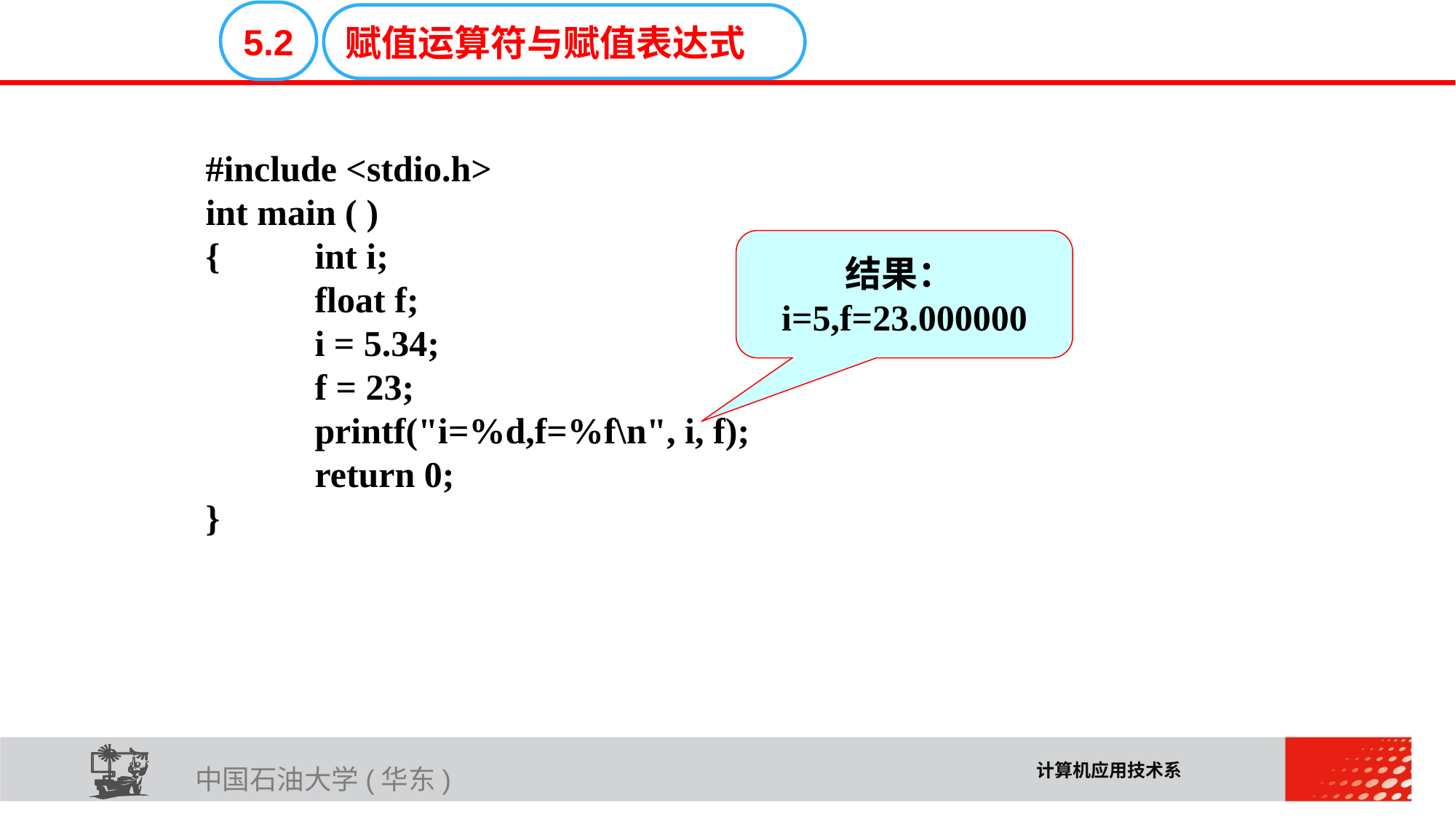

E6636B02012BD195C019CE06C16E30F4C33D02E32711A616D0819A1A3DEC08F98FFCE503BC41BA966B45D6F0472B73A72FC0F2BE2AA537FE6A04217657FCC2FDBF2DB6715F2B3FB871C24A61410
5.2
赋值运算符与赋值表达式
#include <stdio.h>
int main ( )
{	int i;
	float f;
	i = 5.34;
	f = 23;
	printf("i=%d,f=%f\n", i, f);
            return 0;
}
结果：i=5,f=23.000000
40